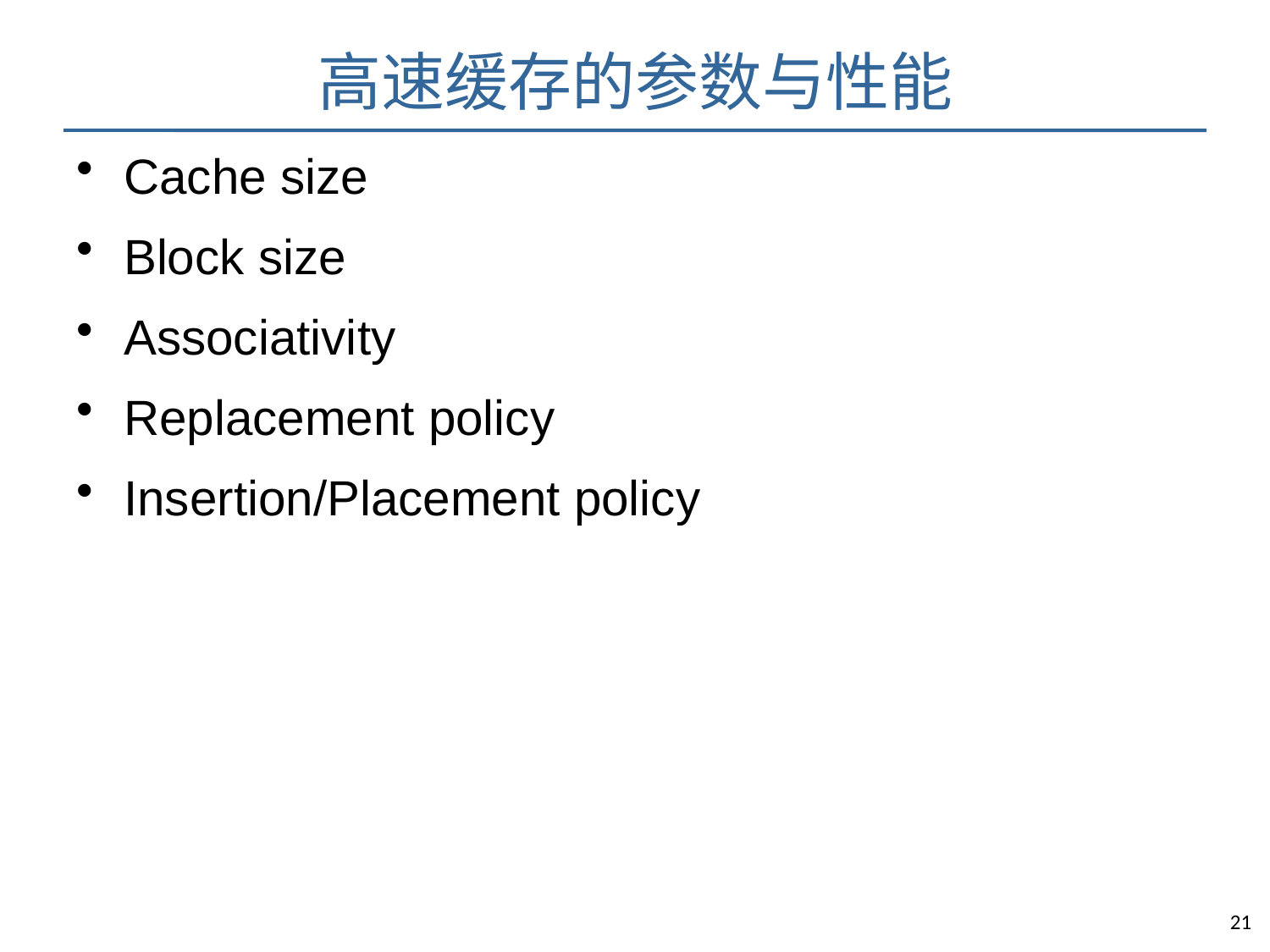

# 高速缓存的参数与性能
Cache size
Block size
Associativity
Replacement policy
Insertion/Placement policy
21